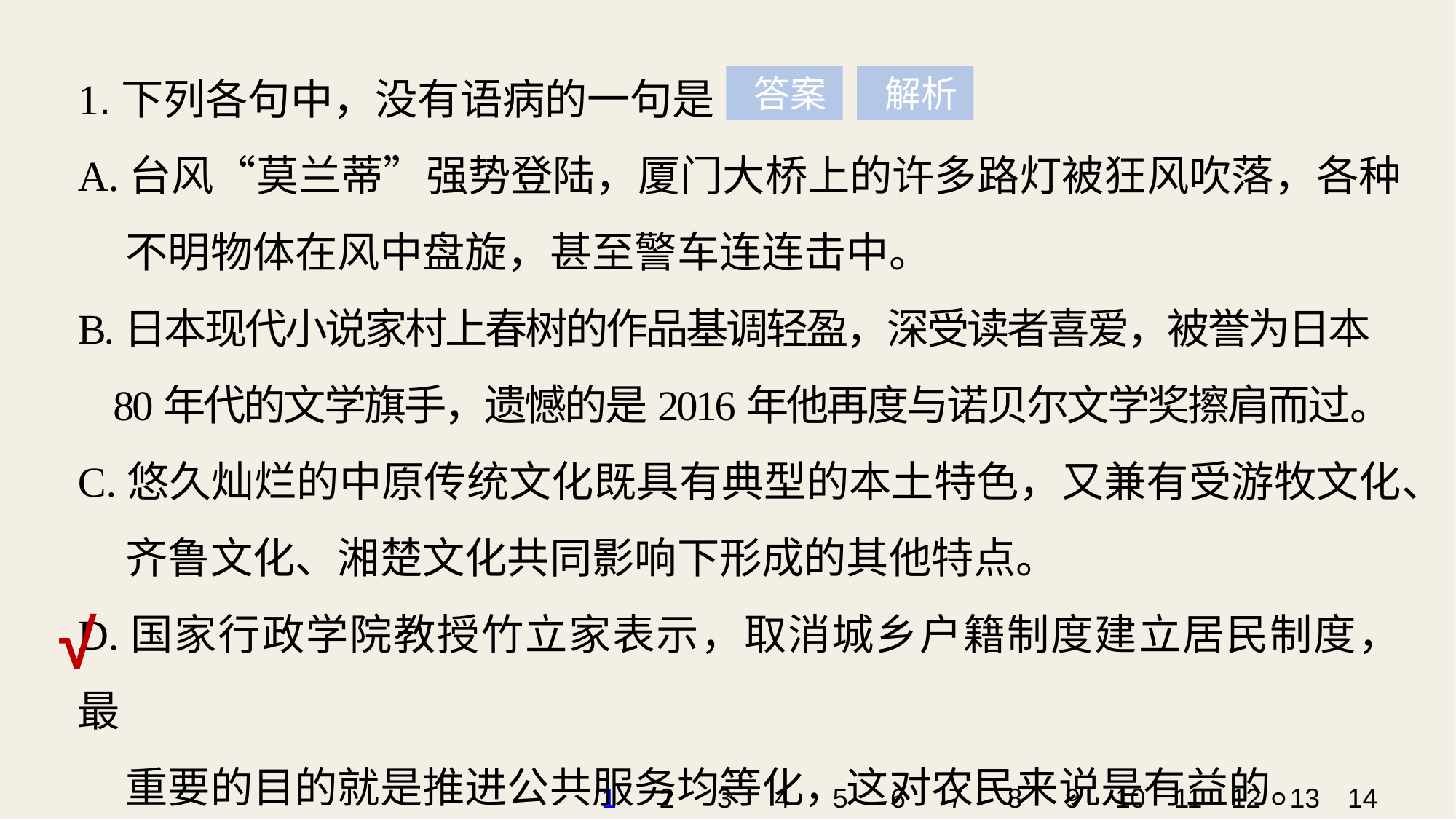

1.下列各句中，没有语病的一句是
A.台风“莫兰蒂”强势登陆，厦门大桥上的许多路灯被狂风吹落，各种
    不明物体在风中盘旋，甚至警车连连击中。
B.日本现代小说家村上春树的作品基调轻盈，深受读者喜爱，被誉为日本
    80年代的文学旗手，遗憾的是2016年他再度与诺贝尔文学奖擦肩而过。
C.悠久灿烂的中原传统文化既具有典型的本土特色，又兼有受游牧文化、
    齐鲁文化、湘楚文化共同影响下形成的其他特点。
D.国家行政学院教授竹立家表示，取消城乡户籍制度建立居民制度，最
    重要的目的就是推进公共服务均等化，这对农民来说是有益的。
 答案
 解析
√
1
2
3
4
5
6
7
8
9
10
11
12
13
14